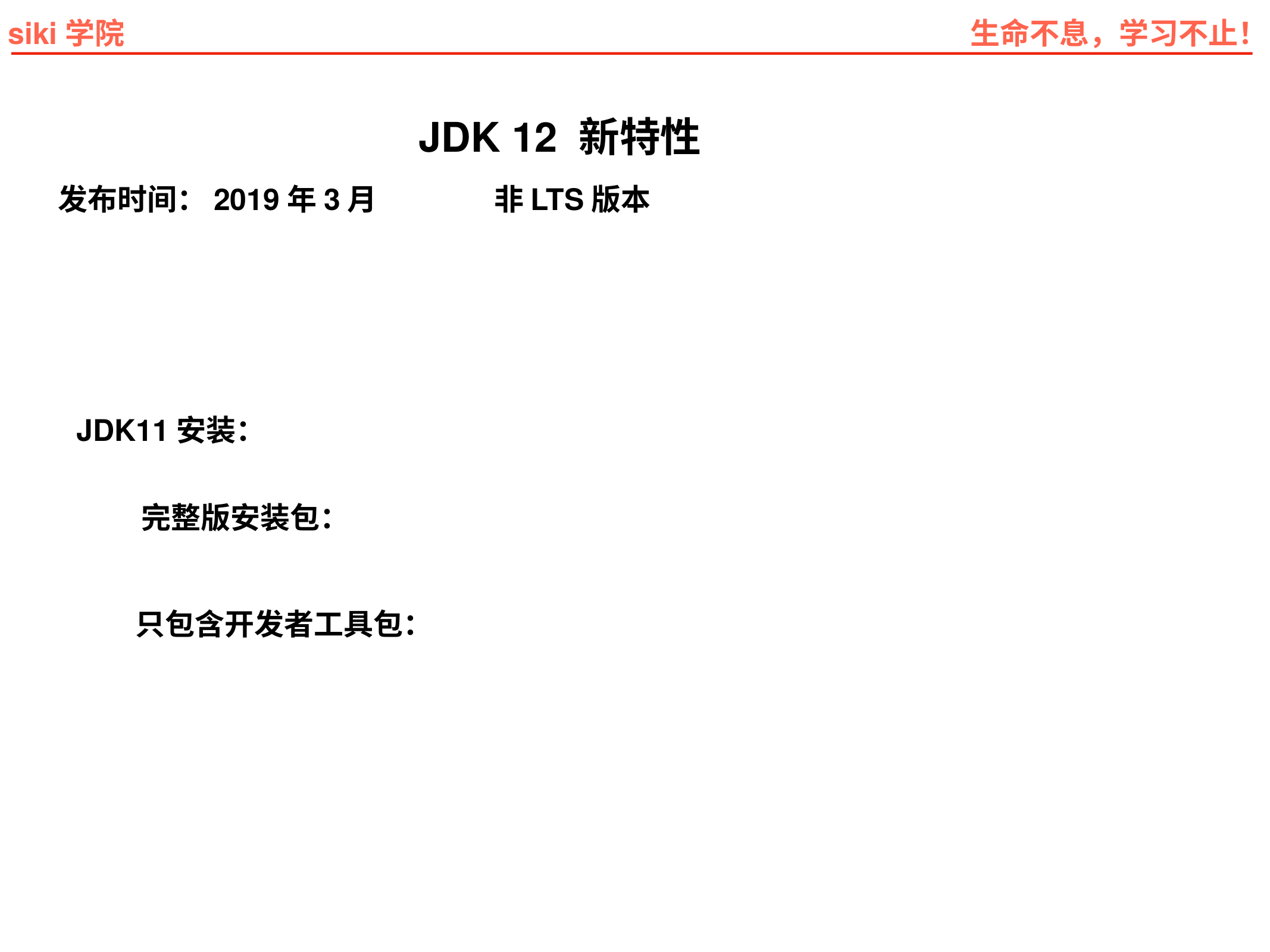

JDK 12 新特性
发布时间：2019年3月              非LTS版本
JDK11安装：
完整版安装包：
只包含开发者工具包：